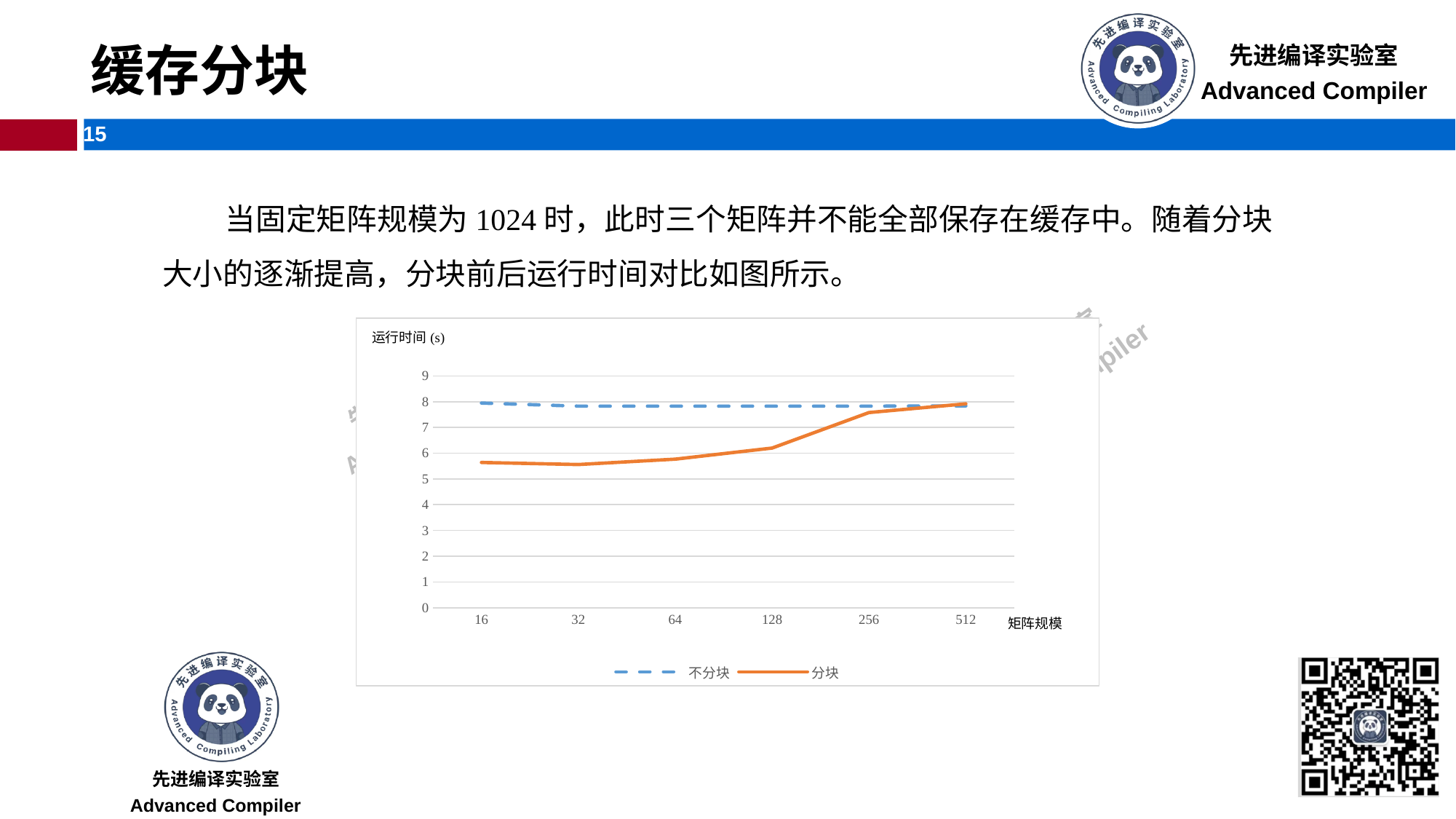

# 缓存分块
      当固定矩阵规模为1024时，此时三个矩阵并不能全部保存在缓存中。随着分块大小的逐渐提高，分块前后运行时间对比如图所示。

### Chart

| Category | 不分块 | 分块 |
|---|---|---|
| 16 | 7.95 | 5.64 |
| 32 | 7.83 | 5.56 |
| 64 | 7.83 | 5.77 |
| 128 | 7.83 | 6.2 |
| 256 | 7.83 | 7.58 |
| 512 | 7.84 | 7.92 |